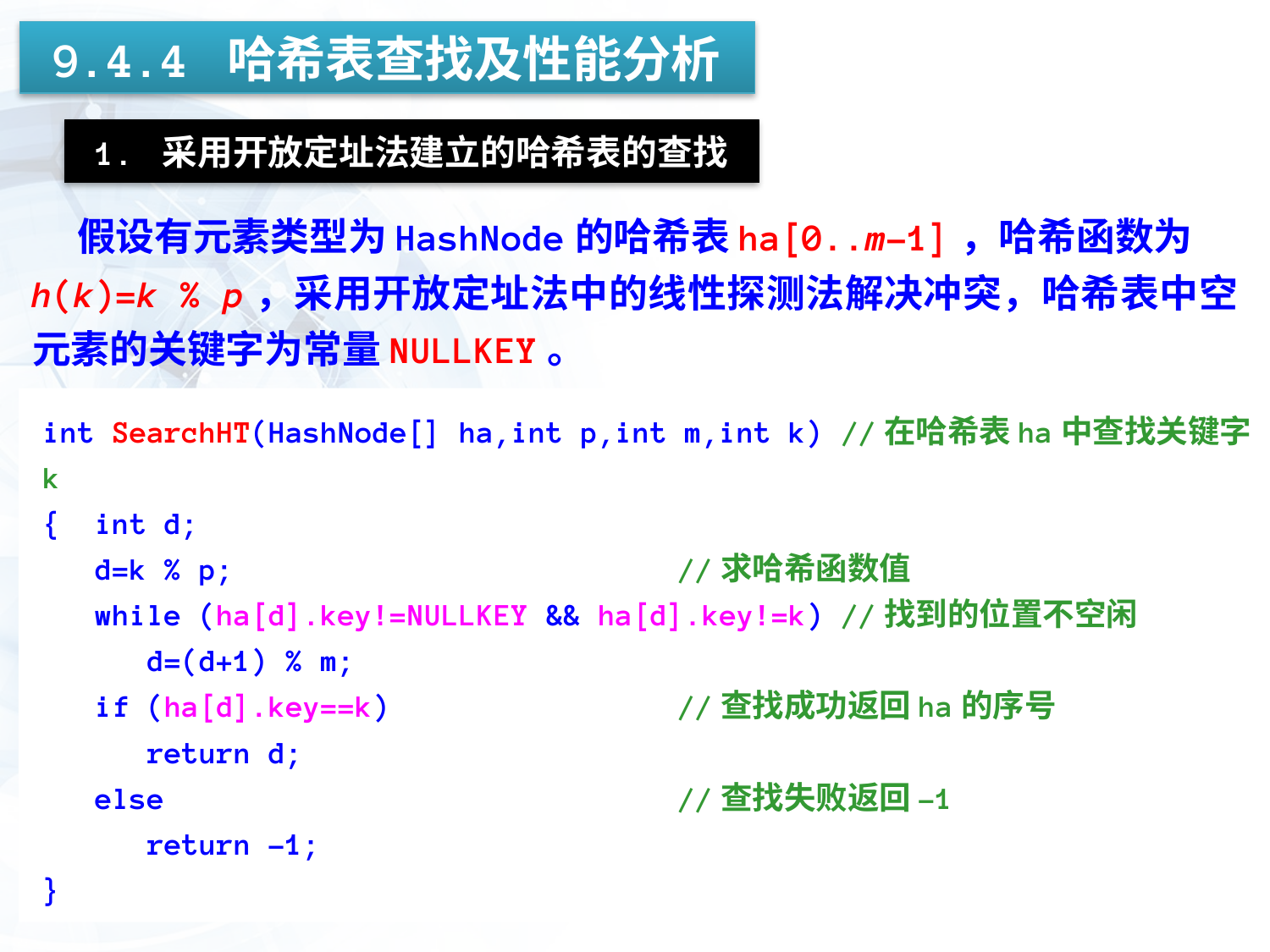

9.4.4 哈希表查找及性能分析
1. 采用开放定址法建立的哈希表的查找
    假设有元素类型为HashNode的哈希表ha[0..m-1]，哈希函数为
h(k)=k % p，采用开放定址法中的线性探测法解决冲突，哈希表中空元素的关键字为常量NULLKEY。
int SearchHT(HashNode[] ha,int p,int m,int k) //在哈希表ha中查找关键字k
{  int d;
   d=k % p;				//求哈希函数值
   while (ha[d].key!=NULLKEY && ha[d].key!=k) //找到的位置不空闲
      d=(d+1) % m;
   if (ha[d].key==k)			//查找成功返回ha的序号
      return d;
   else					//查找失败返回-1
      return -1;
}